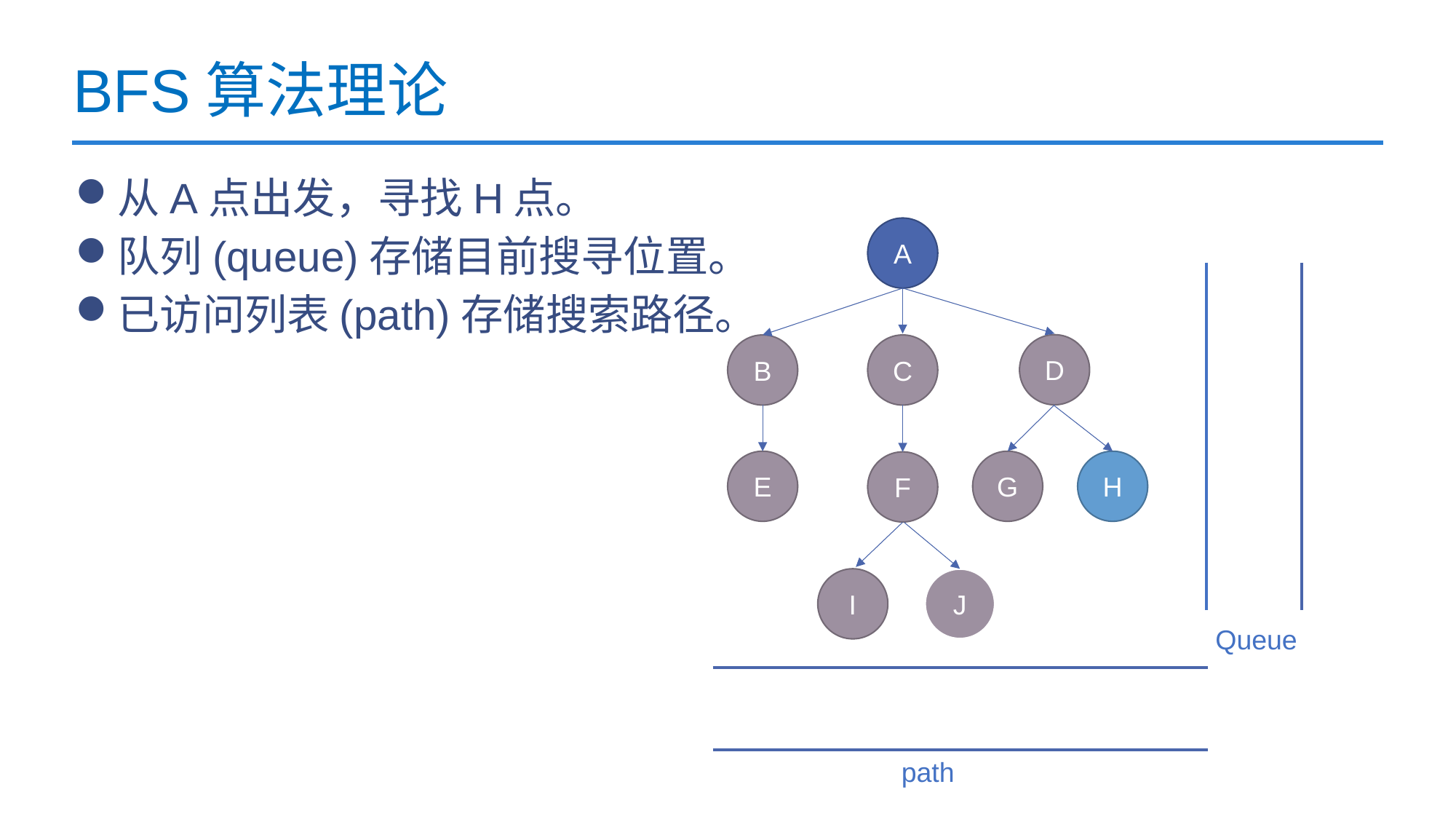

# BFS算法理论
从A点出发，寻找H点。
队列(queue)存储目前搜寻位置。
已访问列表(path)存储搜索路径。
A
D
B
C
H
E
G
F
I
J
Queue
path